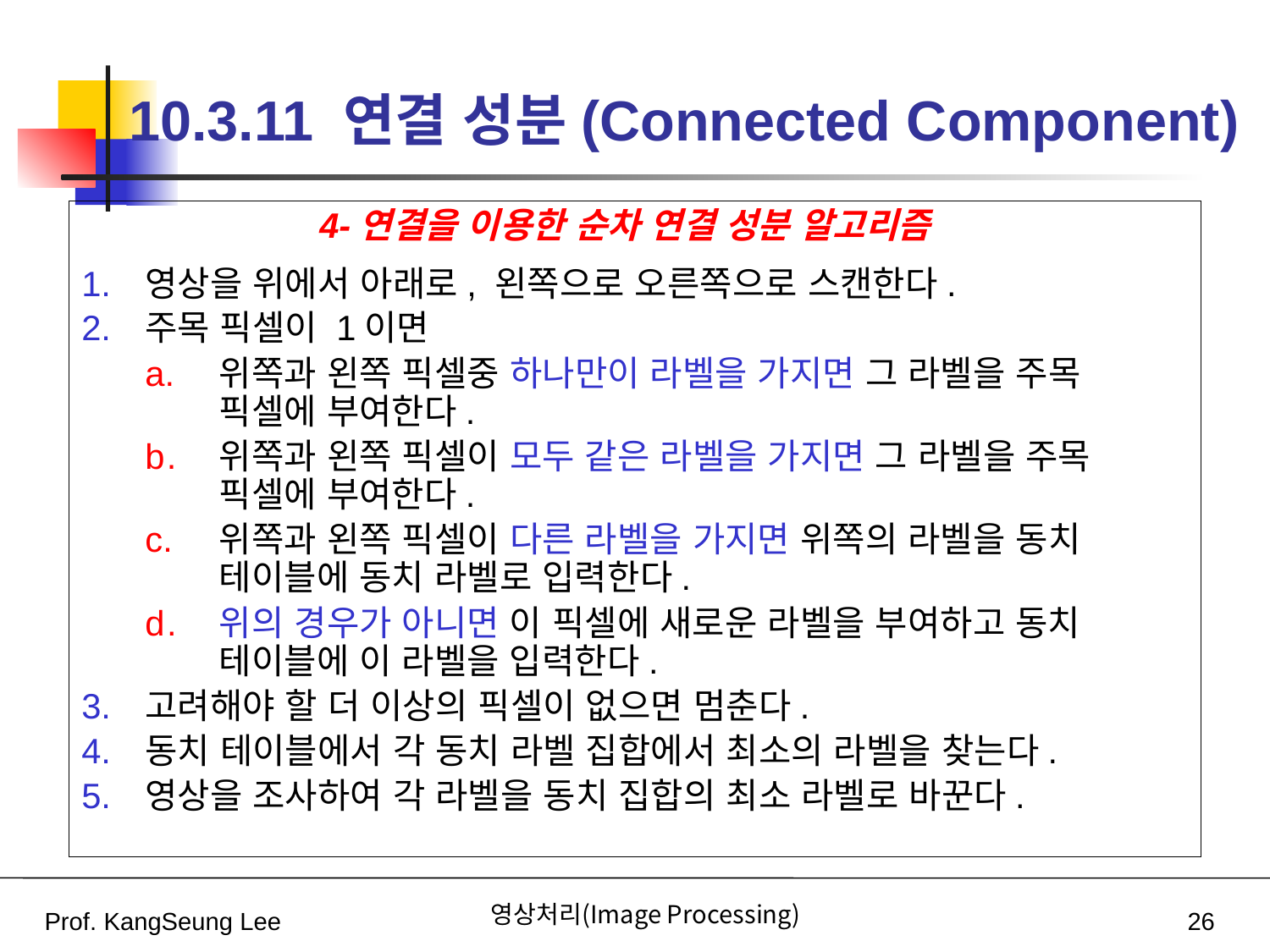

# 10.3.11 연결 성분(Connected Component)
4-연결을 이용한 순차 연결 성분 알고리즘
영상을 위에서 아래로, 왼쪽으로 오른쪽으로 스캔한다.
주목 픽셀이 1이면
위쪽과 왼쪽 픽셀중 하나만이 라벨을 가지면 그 라벨을 주목 픽셀에 부여한다.
위쪽과 왼쪽 픽셀이 모두 같은 라벨을 가지면 그 라벨을 주목 픽셀에 부여한다.
위쪽과 왼쪽 픽셀이 다른 라벨을 가지면 위쪽의 라벨을 동치 테이블에 동치 라벨로 입력한다.
위의 경우가 아니면 이 픽셀에 새로운 라벨을 부여하고 동치 테이블에 이 라벨을 입력한다.
고려해야 할 더 이상의 픽셀이 없으면 멈춘다.
동치 테이블에서 각 동치 라벨 집합에서 최소의 라벨을 찾는다.
영상을 조사하여 각 라벨을 동치 집합의 최소 라벨로 바꾼다.
Prof. KangSeung Lee
영상처리(Image Processing)
26